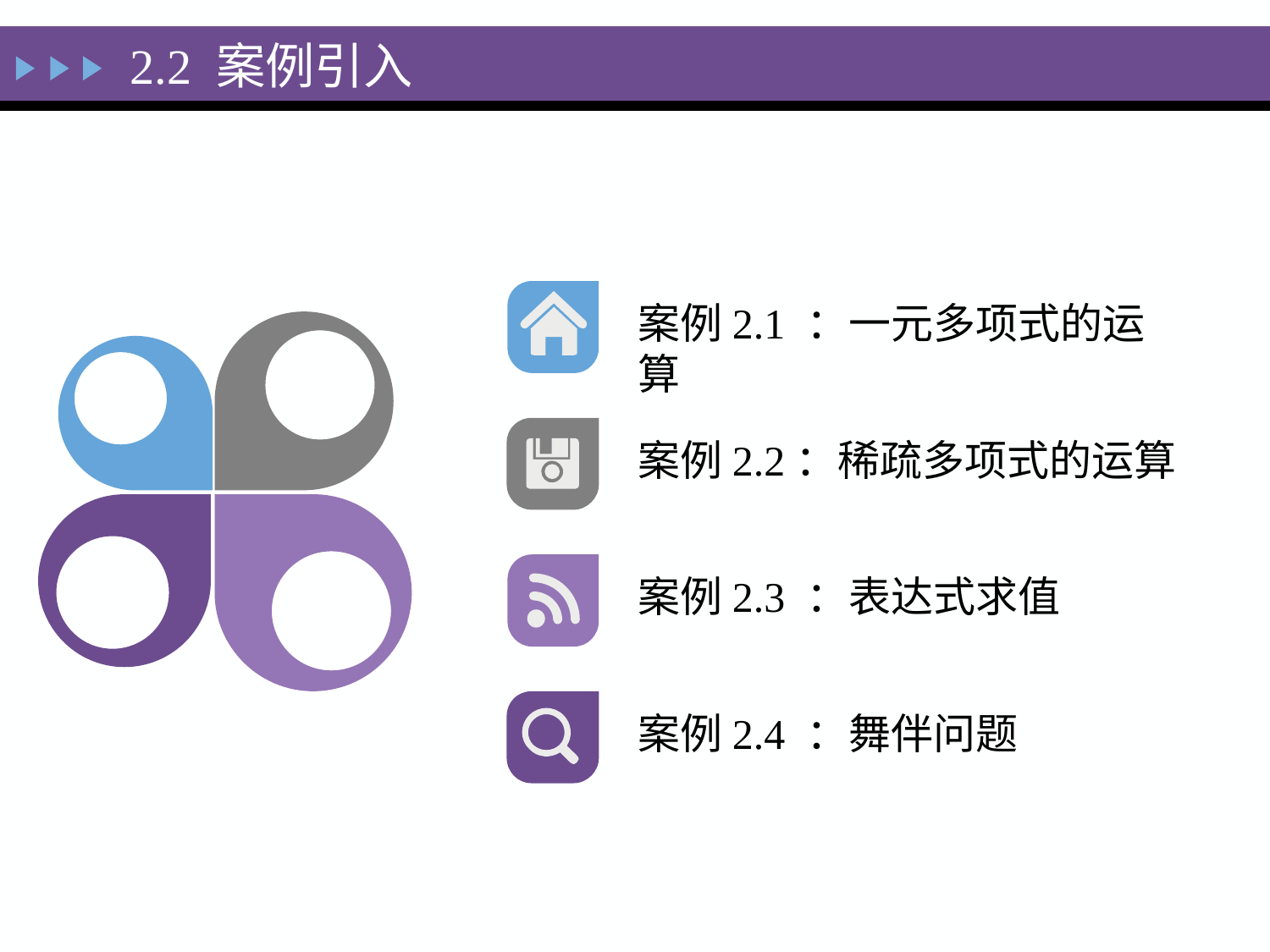

# 2.2 案例引入

案例2.1 ：一元多项式的运算

案例2.2：稀疏多项式的运算

案例2.3 ：表达式求值

案例2.4 ：舞伴问题